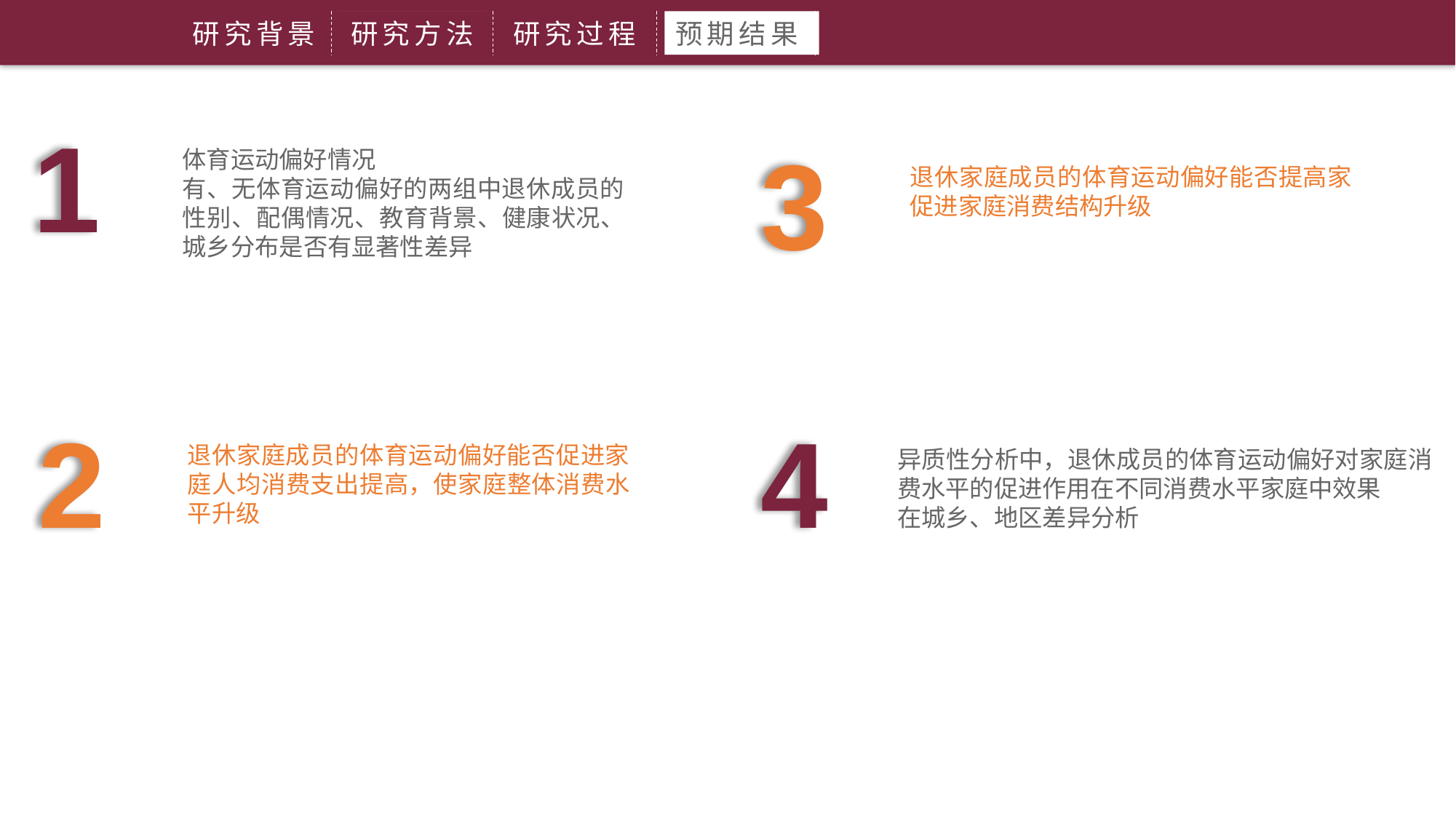

研究背景
研究方法
研究过程
预期结果

1
3
体育运动偏好情况
有、无体育运动偏好的两组中退休成员的性别、配偶情况、教育背景、健康状况、城乡分布是否有显著性差异
退休家庭成员的体育运动偏好能否提高家促进家庭消费结构升级

2
4
退休家庭成员的体育运动偏好能否促进家庭人均消费支出提高，使家庭整体消费水平升级
异质性分析中，退休成员的体育运动偏好对家庭消费水平的促进作用在不同消费水平家庭中效果
在城乡、地区差异分析